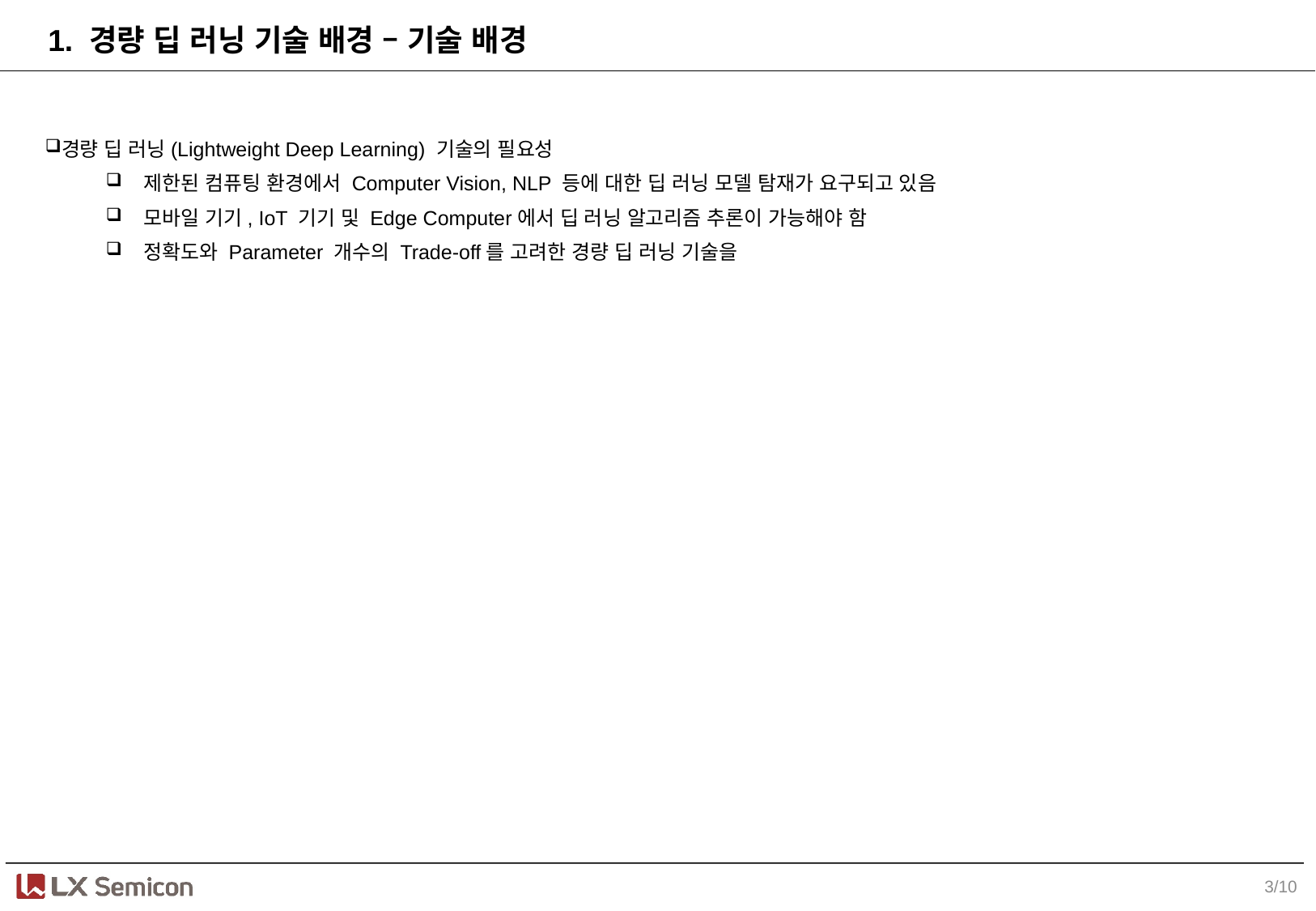

1. 경량 딥 러닝 기술 배경 – 기술 배경
경량 딥 러닝(Lightweight Deep Learning) 기술의 필요성
제한된 컴퓨팅 환경에서 Computer Vision, NLP 등에 대한 딥 러닝 모델 탐재가 요구되고 있음
모바일 기기, IoT 기기 및 Edge Computer에서 딥 러닝 알고리즘 추론이 가능해야 함
정확도와 Parameter 개수의 Trade-off를 고려한 경량 딥 러닝 기술을
3/10